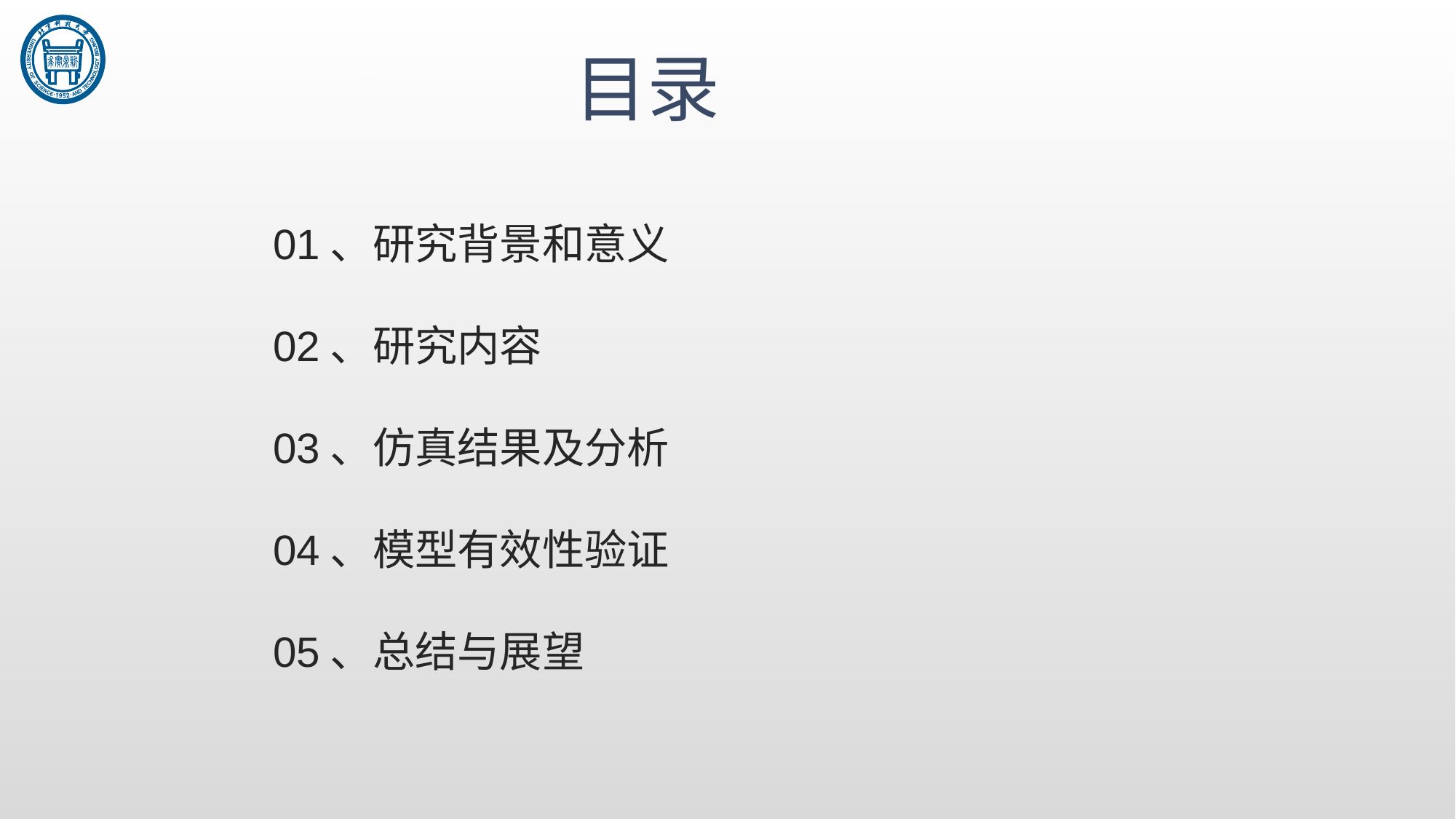

目录
01、研究背景和意义

02、研究内容

03、仿真结果及分析

04、模型有效性验证

05、总结与展望

延迟符号